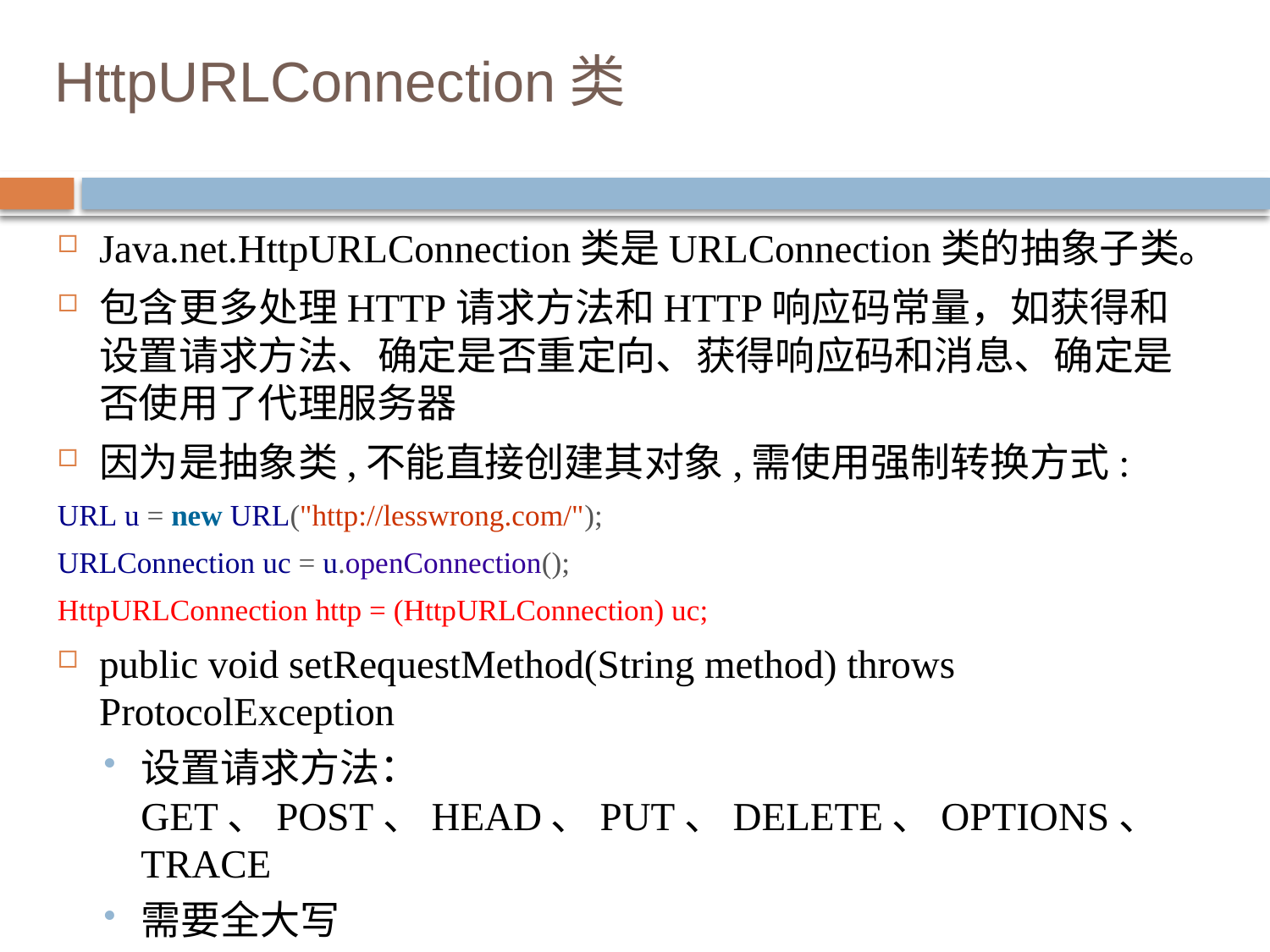

# HttpURLConnection类
Java.net.HttpURLConnection类是URLConnection类的抽象子类。
包含更多处理HTTP请求方法和HTTP响应码常量，如获得和设置请求方法、确定是否重定向、获得响应码和消息、确定是否使用了代理服务器
因为是抽象类,不能直接创建其对象,需使用强制转换方式:
URL u = new URL("http://lesswrong.com/");
URLConnection uc = u.openConnection();
HttpURLConnection http = (HttpURLConnection) uc;
public void setRequestMethod(String method) throws ProtocolException
设置请求方法：GET、POST、HEAD、PUT、DELETE、OPTIONS、TRACE
需要全大写